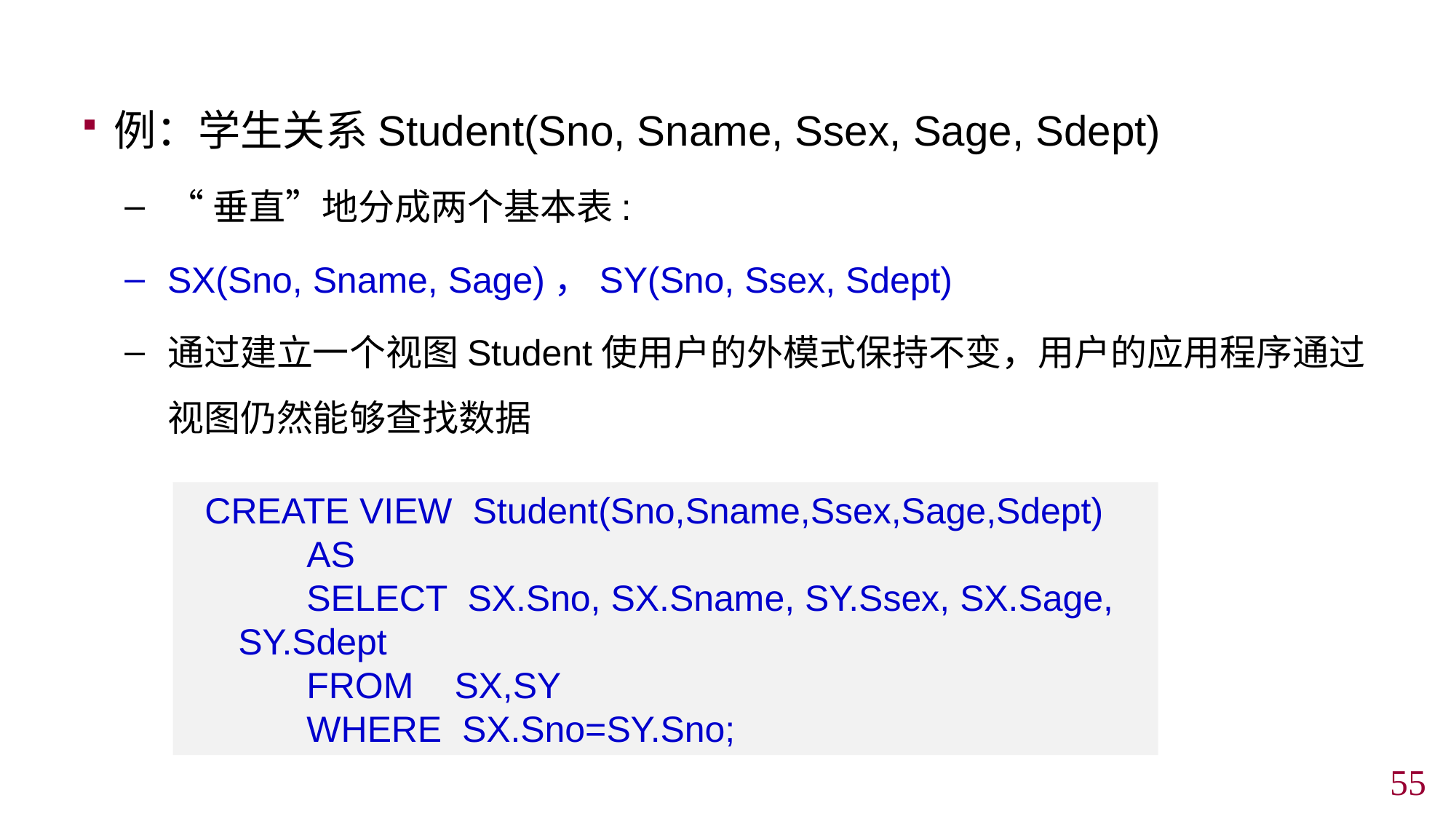

例：学生关系Student(Sno, Sname, Ssex, Sage, Sdept)
“垂直”地分成两个基本表:
SX(Sno, Sname, Sage)，SY(Sno, Ssex, Sdept)
通过建立一个视图Student使用户的外模式保持不变，用户的应用程序通过视图仍然能够查找数据

CREATE VIEW  Student(Sno,Sname,Ssex,Sage,Sdept)
          AS
          SELECT  SX.Sno, SX.Sname, SY.Ssex, SX.Sage, SY.Sdept
          FROM    SX,SY
          WHERE  SX.Sno=SY.Sno;
55